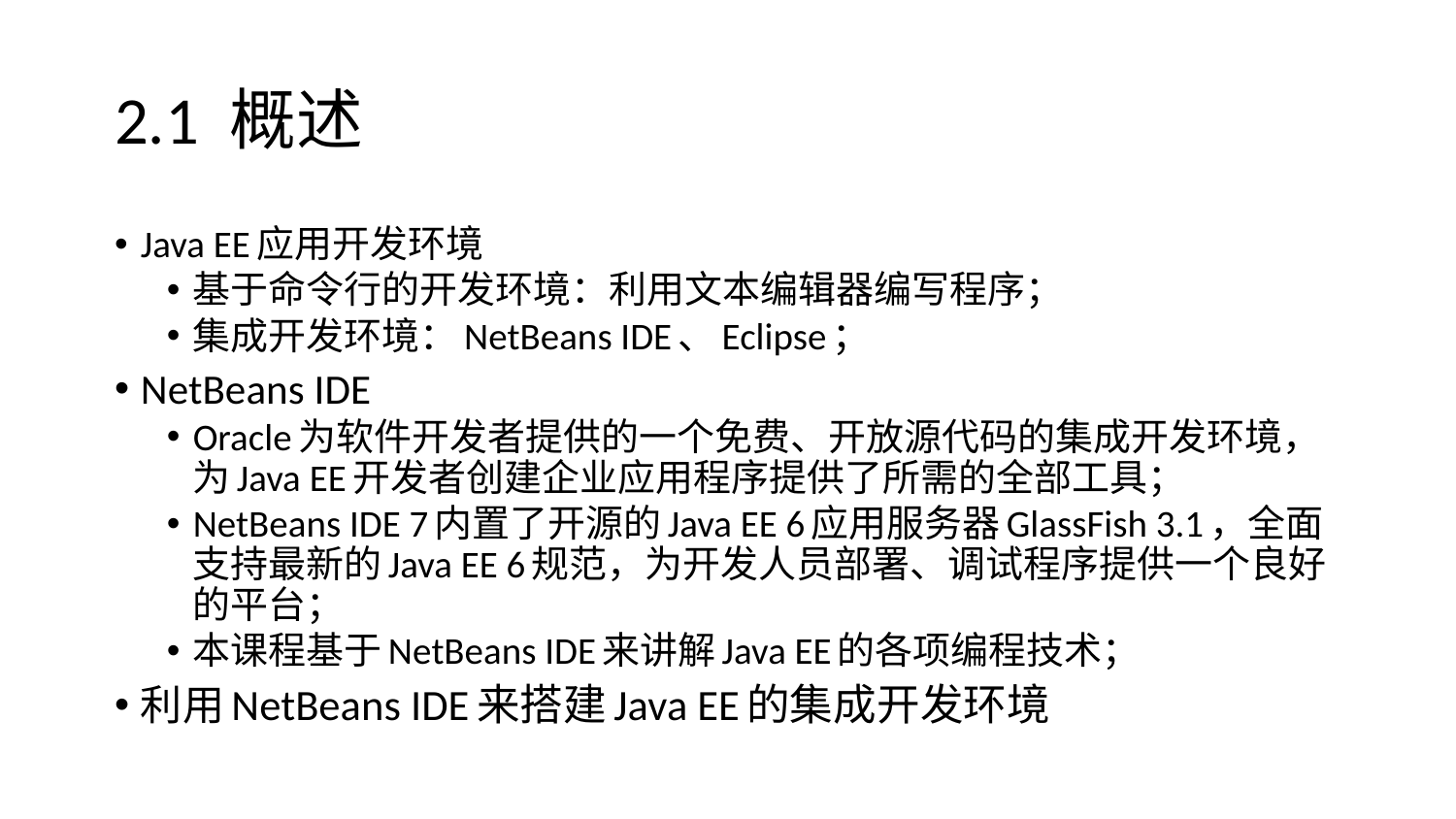

# 2.1 概述
Java EE应用开发环境
基于命令行的开发环境：利用文本编辑器编写程序；
集成开发环境：NetBeans IDE、Eclipse；
NetBeans IDE
Oracle为软件开发者提供的一个免费、开放源代码的集成开发环境，为Java EE开发者创建企业应用程序提供了所需的全部工具；
NetBeans IDE 7内置了开源的Java EE 6应用服务器GlassFish 3.1，全面支持最新的Java EE 6规范，为开发人员部署、调试程序提供一个良好的平台；
本课程基于NetBeans IDE来讲解Java EE的各项编程技术；
利用NetBeans IDE来搭建Java EE的集成开发环境